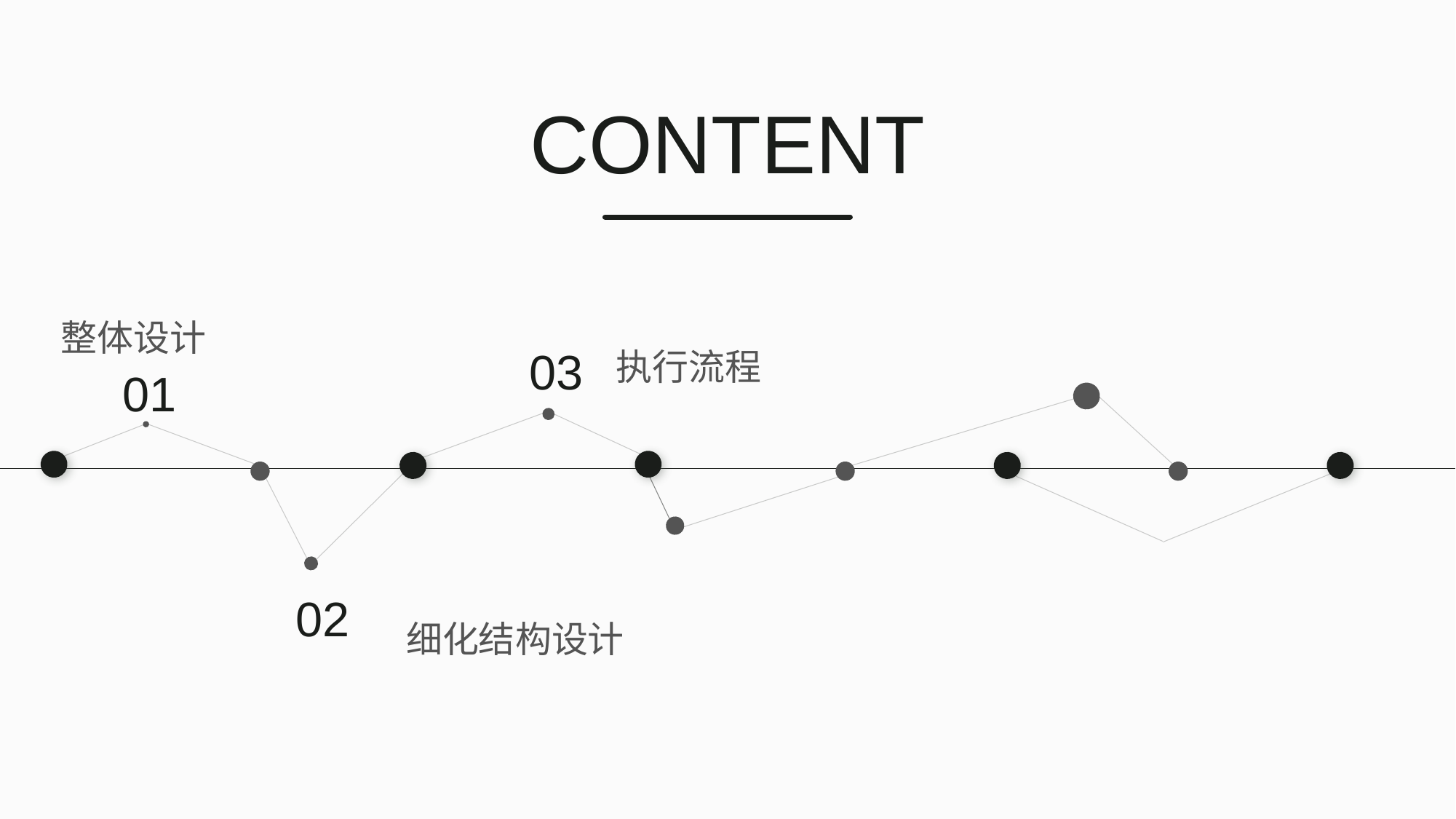

CONTENT
整体设计
03
执行流程
01

02
细化结构设计